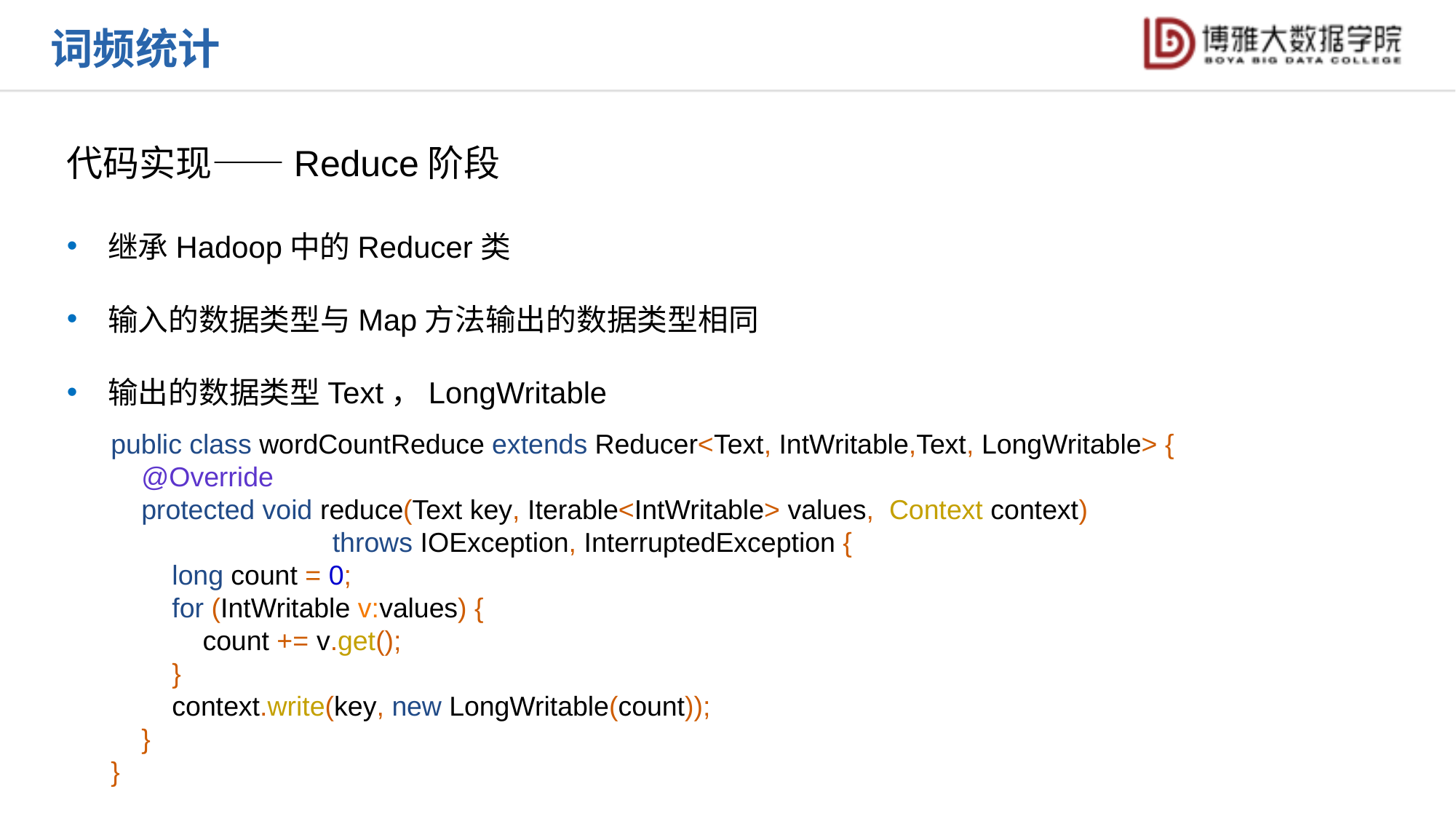

词频统计
代码实现——Reduce阶段

继承Hadoop中的Reducer类

输入的数据类型与Map方法输出的数据类型相同

输出的数据类型Text，LongWritable

public class wordCountReduce extends Reducer<Text, IntWritable,Text, LongWritable> {
    @Override
    protected void reduce(Text key, Iterable<IntWritable> values,  Context context)
                             throws IOException, InterruptedException {
        long count = 0;
        for (IntWritable v:values) {
            count += v.get();
        }
        context.write(key, new LongWritable(count));
    }
}